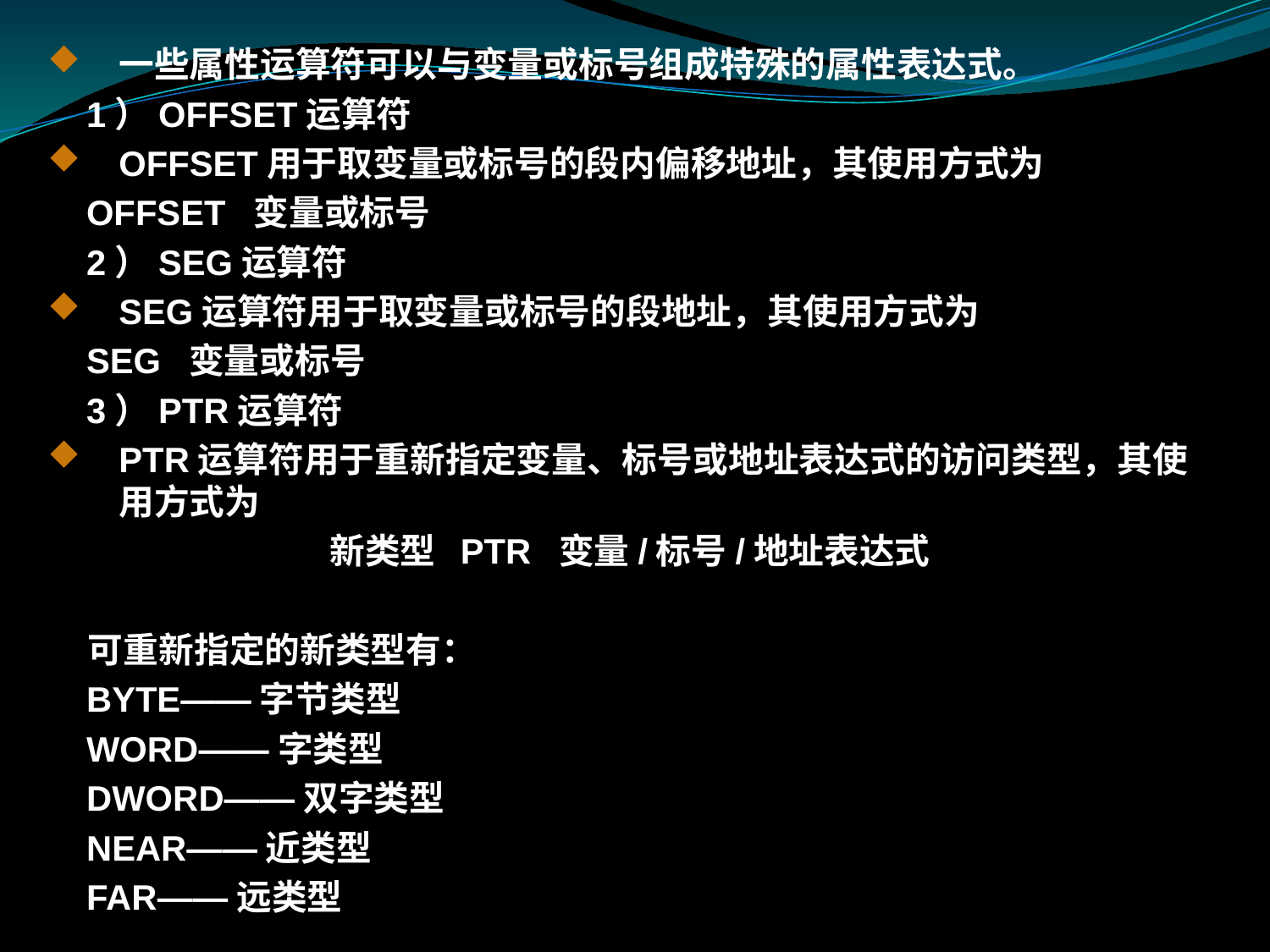

一些属性运算符可以与变量或标号组成特殊的属性表达式。
    1）OFFSET运算符
OFFSET用于取变量或标号的段内偏移地址，其使用方式为
    OFFSET  变量或标号
    2）SEG运算符
SEG运算符用于取变量或标号的段地址，其使用方式为
    SEG  变量或标号
    3）PTR运算符
PTR运算符用于重新指定变量、标号或地址表达式的访问类型，其使用方式为
新类型  PTR  变量/标号/地址表达式

    可重新指定的新类型有：
    BYTE——字节类型
    WORD——字类型
    DWORD——双字类型
    NEAR——近类型
    FAR——远类型